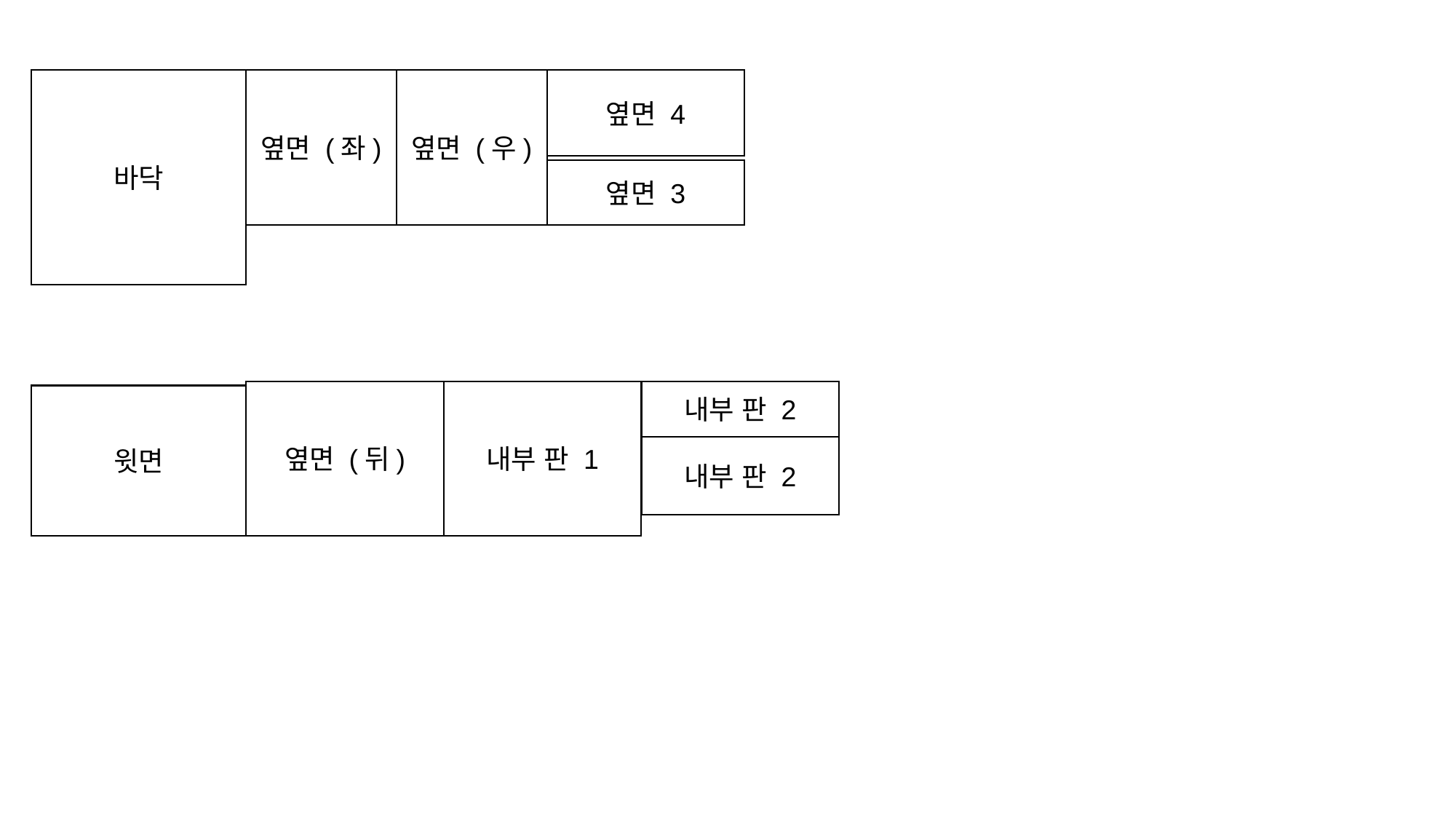

바닥
옆면 (좌)
옆면 (우)
옆면 4
옆면 3
옆면 (뒤)
내부 판 1
내부 판 2
윗면
내부 판 2